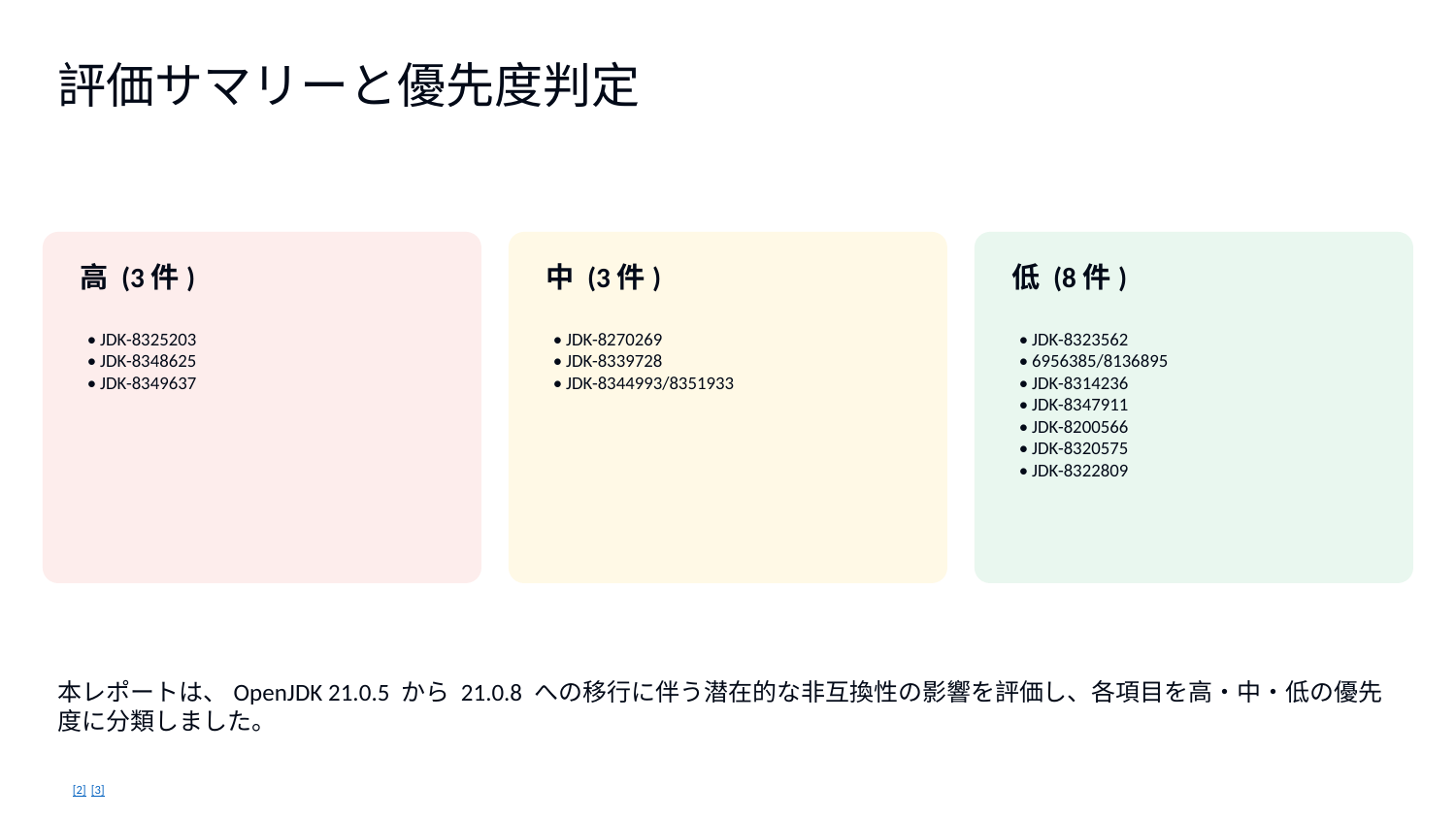

評価サマリーと優先度判定

高 (3件)
中 (3件)
低 (8件)
• JDK-8325203
• JDK-8348625
• JDK-8349637
• JDK-8270269
• JDK-8339728
• JDK-8344993/8351933
• JDK-8323562
• 6956385/8136895
• JDK-8314236
• JDK-8347911
• JDK-8200566
• JDK-8320575
• JDK-8322809
本レポートは、OpenJDK 21.0.5 から 21.0.8 への移行に伴う潜在的な非互換性の影響を評価し、各項目を高・中・低の優先度に分類しました。
[2]  [3]